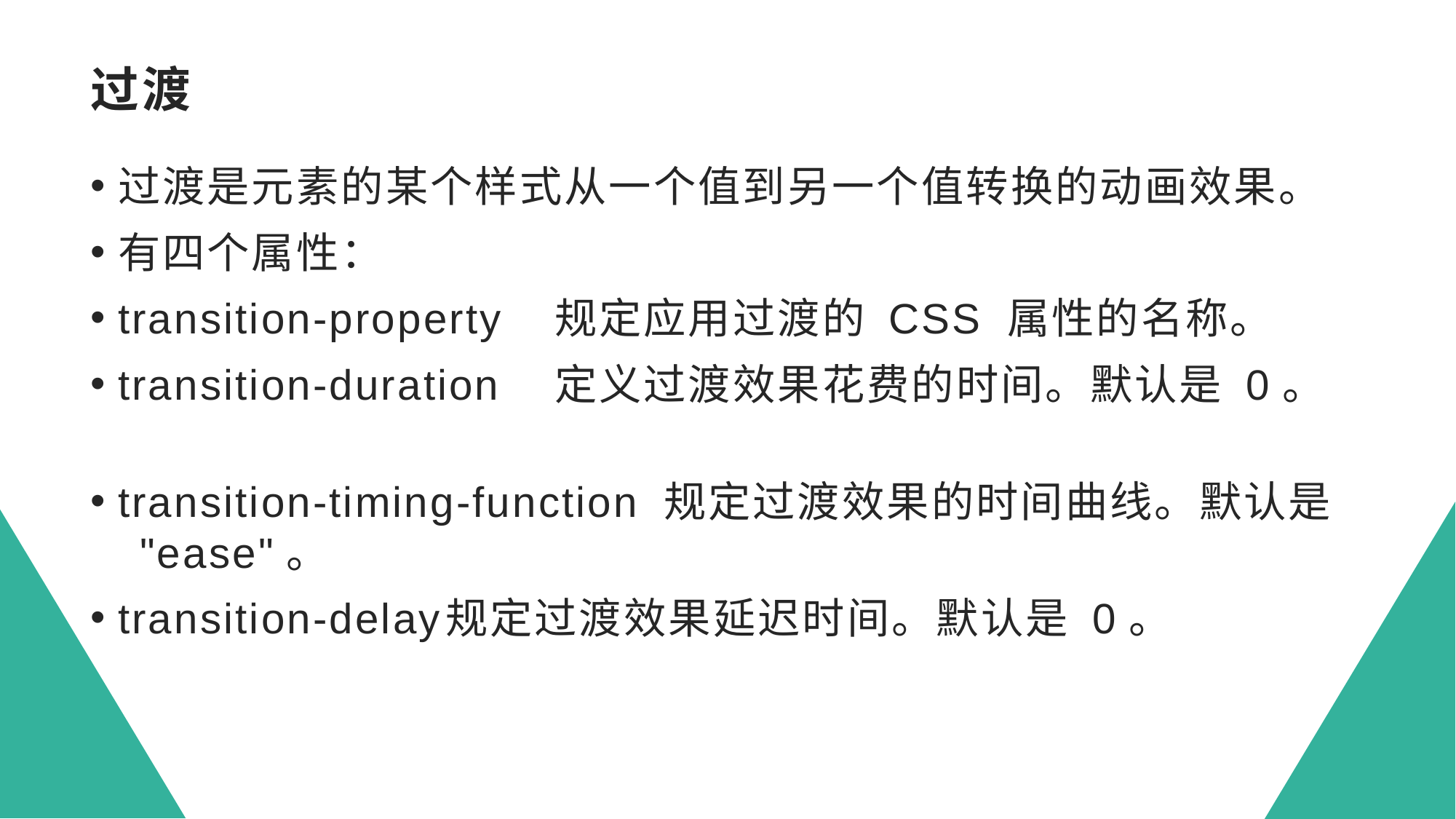

# 过渡
过渡是元素的某个样式从一个值到另一个值转换的动画效果。
有四个属性：
transition-property	规定应用过渡的 CSS 属性的名称。
transition-duration	定义过渡效果花费的时间。默认是 0。
transition-timing-function	规定过渡效果的时间曲线。默认是 "ease"。
transition-delay	规定过渡效果延迟时间。默认是 0。